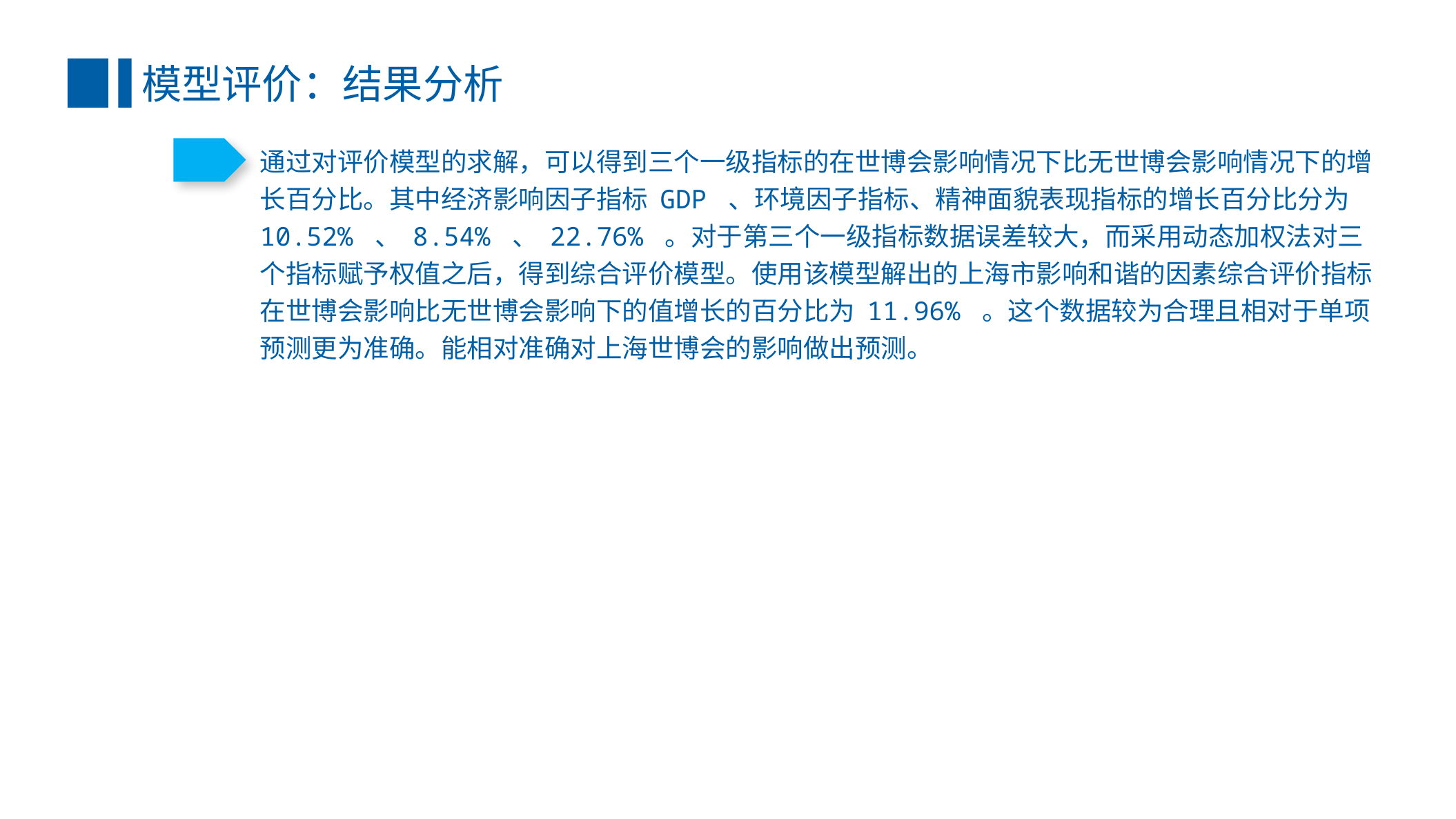

模型评价：结果分析

通过对评价模型的求解，可以得到三个一级指标的在世博会影响情况下比无世博会影响情况下的增长百分比。其中经济影响因子指标 GDP 、环境因子指标、精神面貌表现指标的增长百分比分为 10.52% 、 8.54% 、 22.76% 。对于第三个一级指标数据误差较大，而采用动态加权法对三个指标赋予权值之后，得到综合评价模型。使用该模型解出的上海市影响和谐的因素综合评价指标在世博会影响比无世博会影响下的值增长的百分比为 11.96% 。这个数据较为合理且相对于单项预测更为准确。能相对准确对上海世博会的影响做出预测。